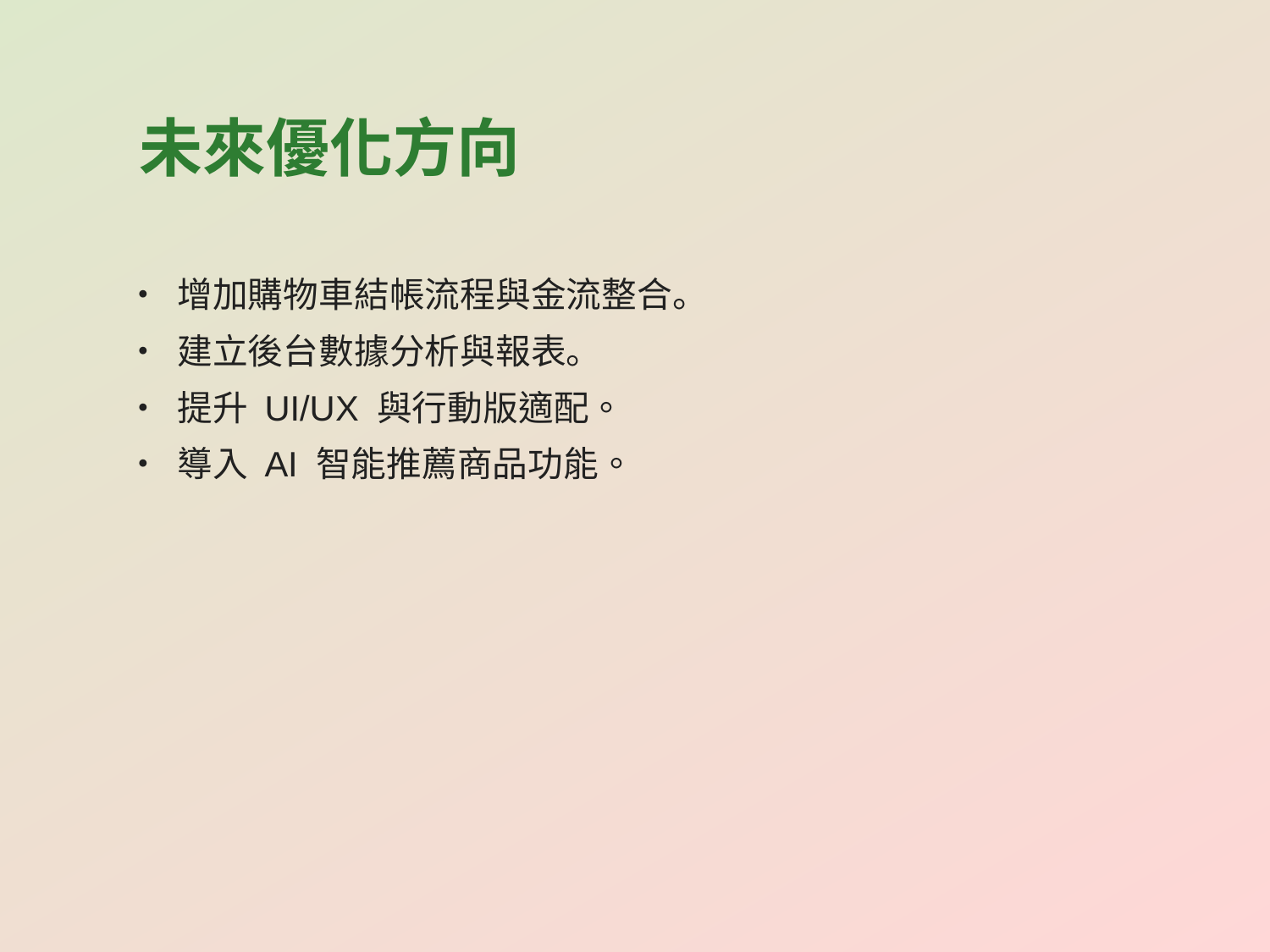

未來優化方向

• 增加購物車結帳流程與金流整合。
• 建立後台數據分析與報表。
• 提升 UI/UX 與行動版適配。
• 導入 AI 智能推薦商品功能。